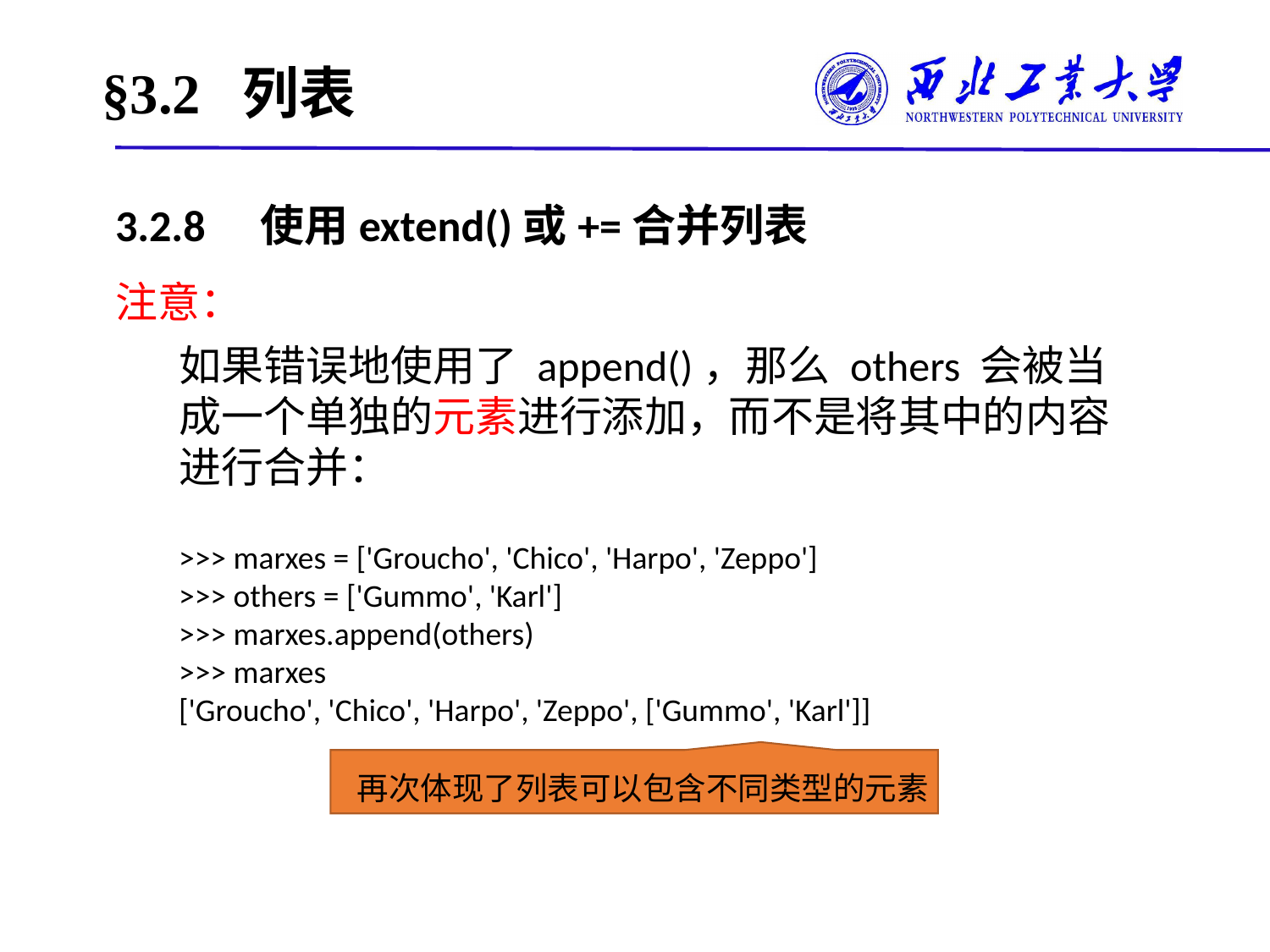

# §3.2  列表
3.2.8　使用extend()或+=合并列表

注意：
如果错误地使用了 append()，那么 others 会被当成一个单独的元素进行添加，而不是将其中的内容进行合并：
>>> marxes = ['Groucho', 'Chico', 'Harpo', 'Zeppo']
>>> others = ['Gummo', 'Karl']
>>> marxes.append(others)
>>> marxes
['Groucho', 'Chico', 'Harpo', 'Zeppo', ['Gummo', 'Karl']]

再次体现了列表可以包含不同类型的元素